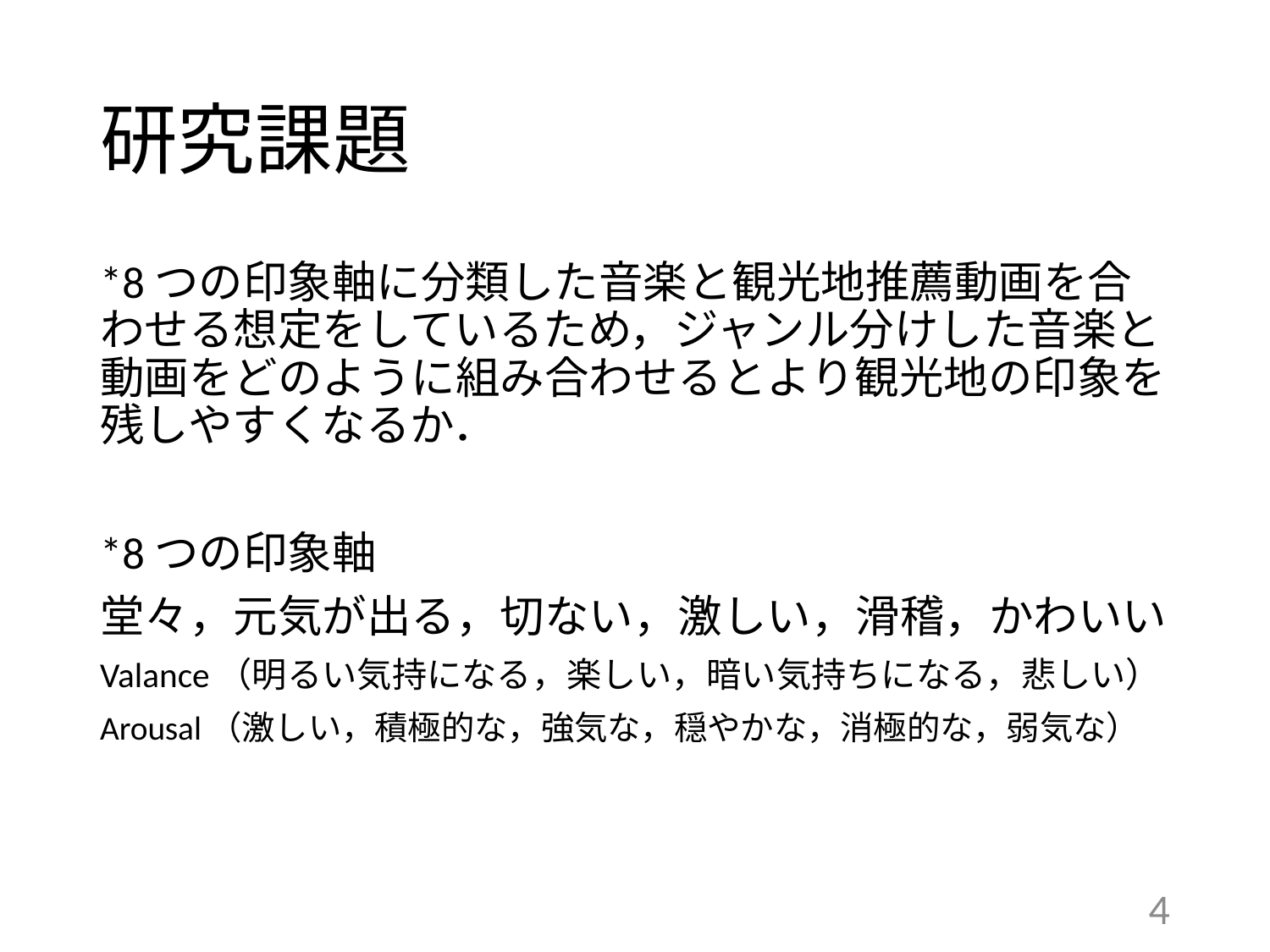

# 研究課題
*8つの印象軸に分類した音楽と観光地推薦動画を合わせる想定をしているため，ジャンル分けした音楽と動画をどのように組み合わせるとより観光地の印象を残しやすくなるか．

*8つの印象軸
堂々，元気が出る，切ない，激しい，滑稽，かわいい
Valance（明るい気持になる，楽しい，暗い気持ちになる，悲しい）
Arousal（激しい，積極的な，強気な，穏やかな，消極的な，弱気な）
4